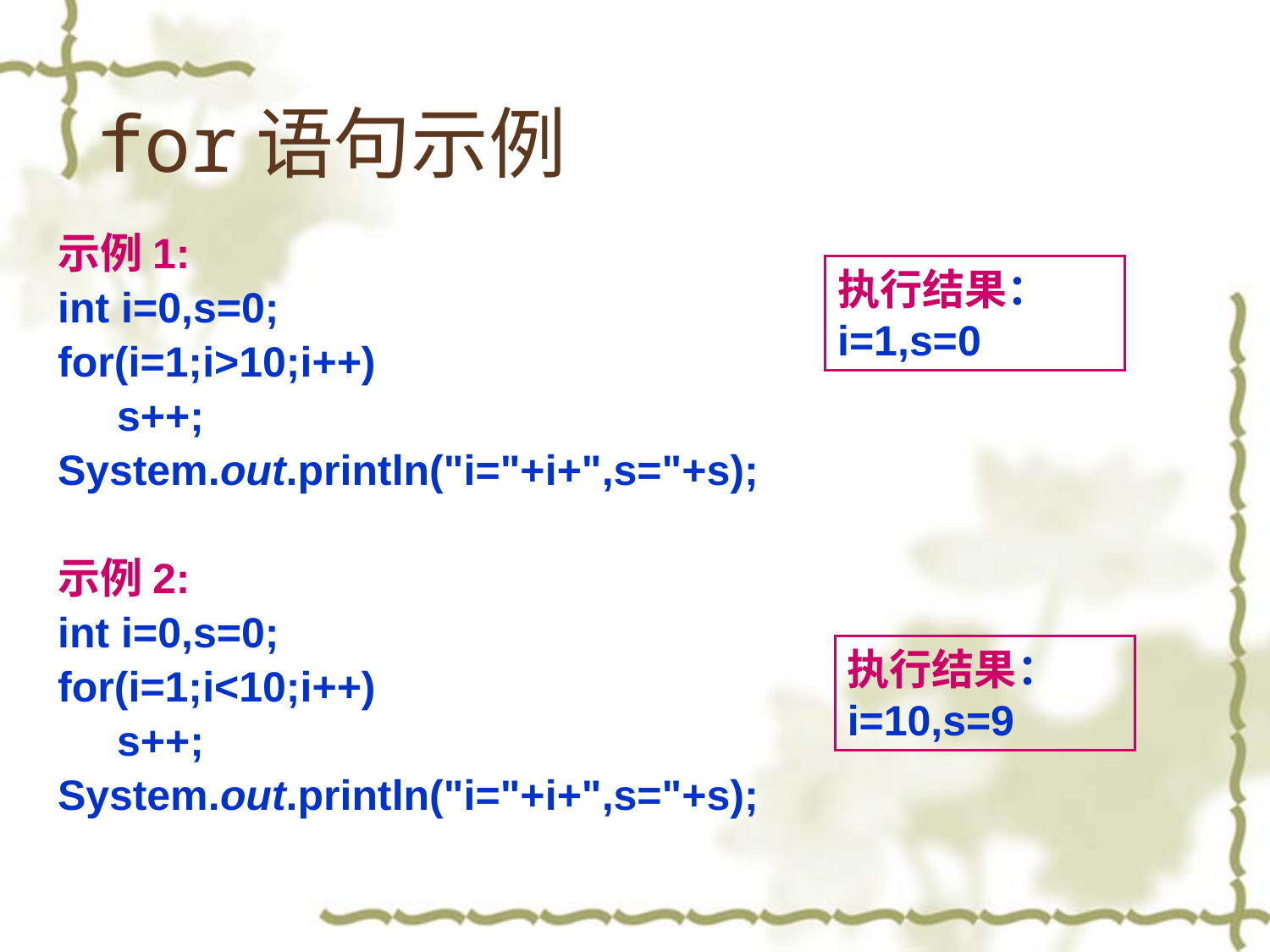

# for语句示例
示例1:
int i=0,s=0;
for(i=1;i>10;i++)
     s++;
System.out.println("i="+i+",s="+s);

示例2:
int i=0,s=0;
for(i=1;i<10;i++)
     s++;
System.out.println("i="+i+",s="+s);
执行结果：
i=1,s=0
执行结果：
i=10,s=9